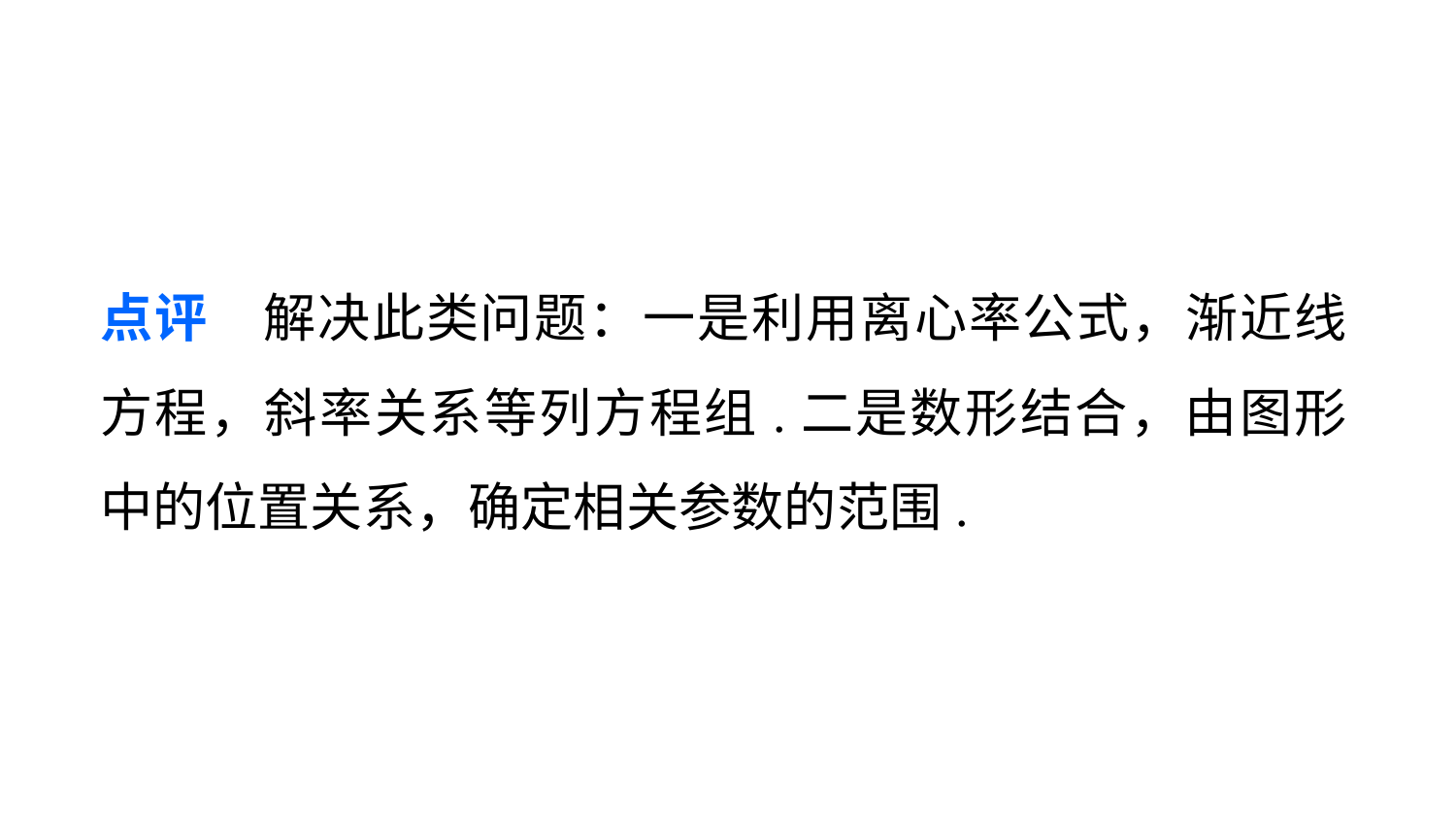

点评　解决此类问题：一是利用离心率公式，渐近线方程，斜率关系等列方程组.二是数形结合，由图形中的位置关系，确定相关参数的范围.